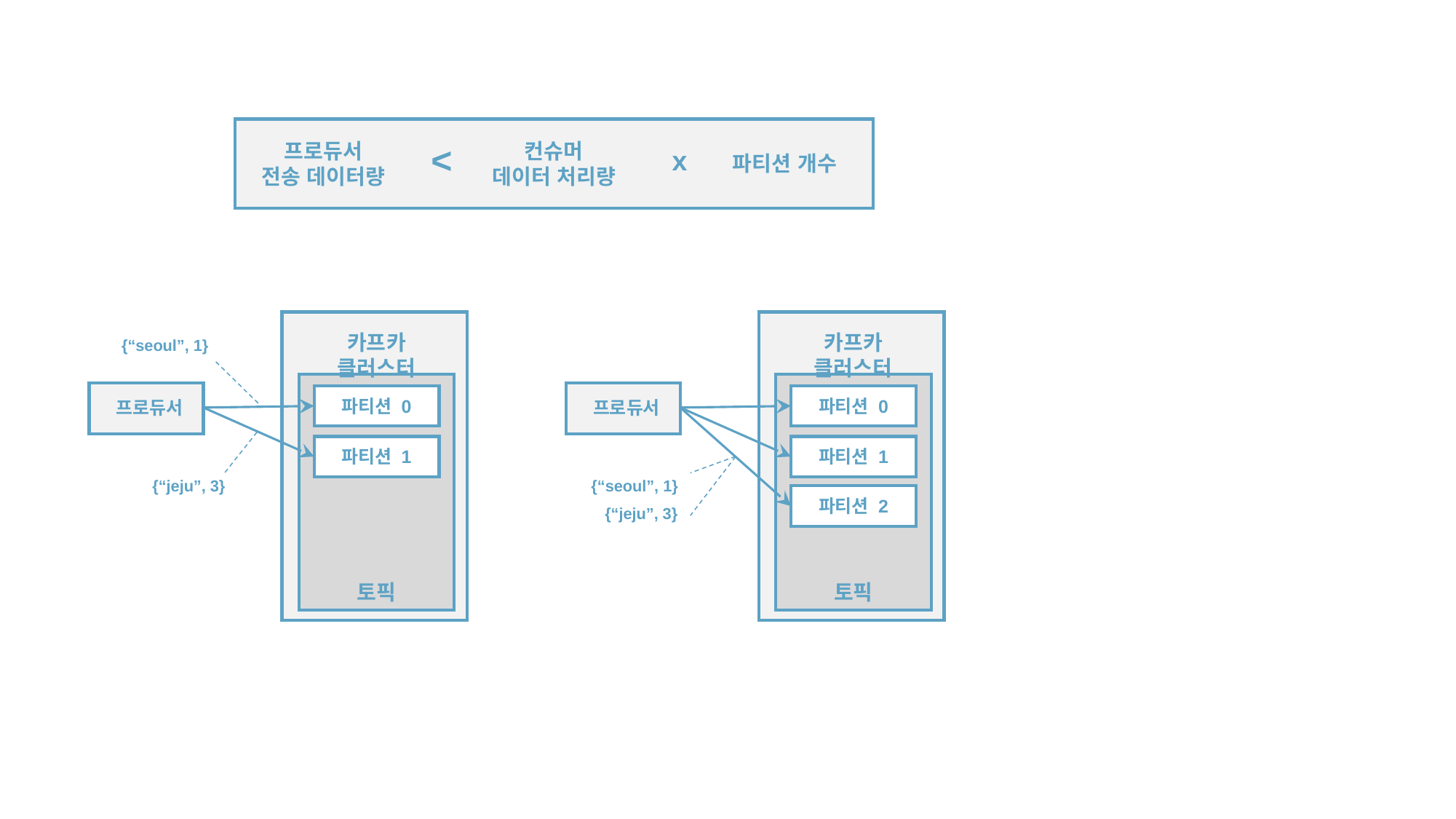

프로듀서
전송 데이터량
<
컨슈머
데이터 처리량
x
파티션 개수

카프카 클러스터
카프카 클러스터
{“seoul”, 1}

파티션 0

파티션 0
프로듀서
프로듀서

파티션 1

파티션 1
{“seoul”, 1}
{“jeju”, 3}

파티션 2
{“jeju”, 3}
토픽
토픽